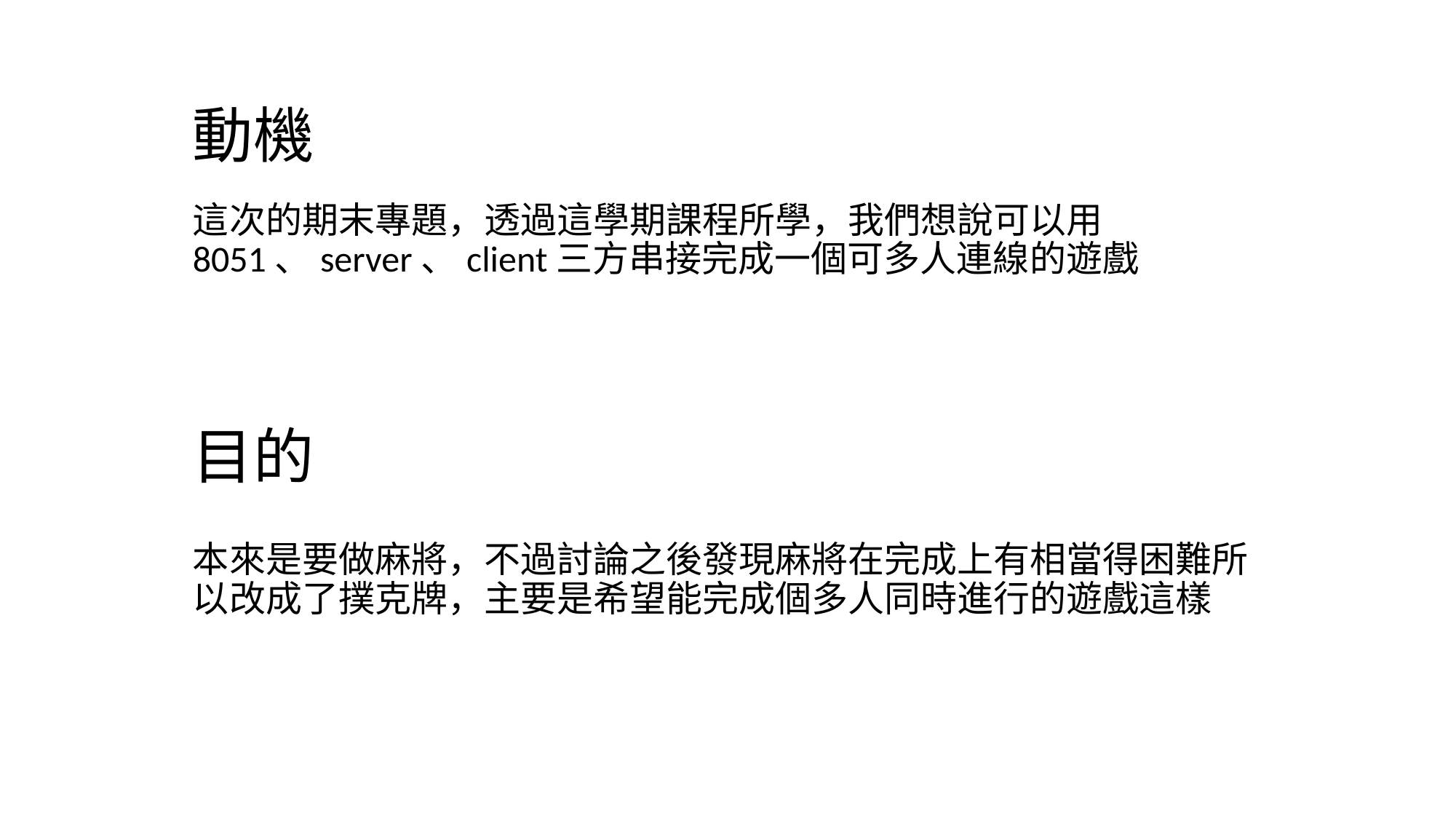

# 動機
這次的期末專題，透過這學期課程所學，我們想說可以用8051、server、client三方串接完成一個可多人連線的遊戲
目的
本來是要做麻將，不過討論之後發現麻將在完成上有相當得困難所以改成了撲克牌，主要是希望能完成個多人同時進行的遊戲這樣